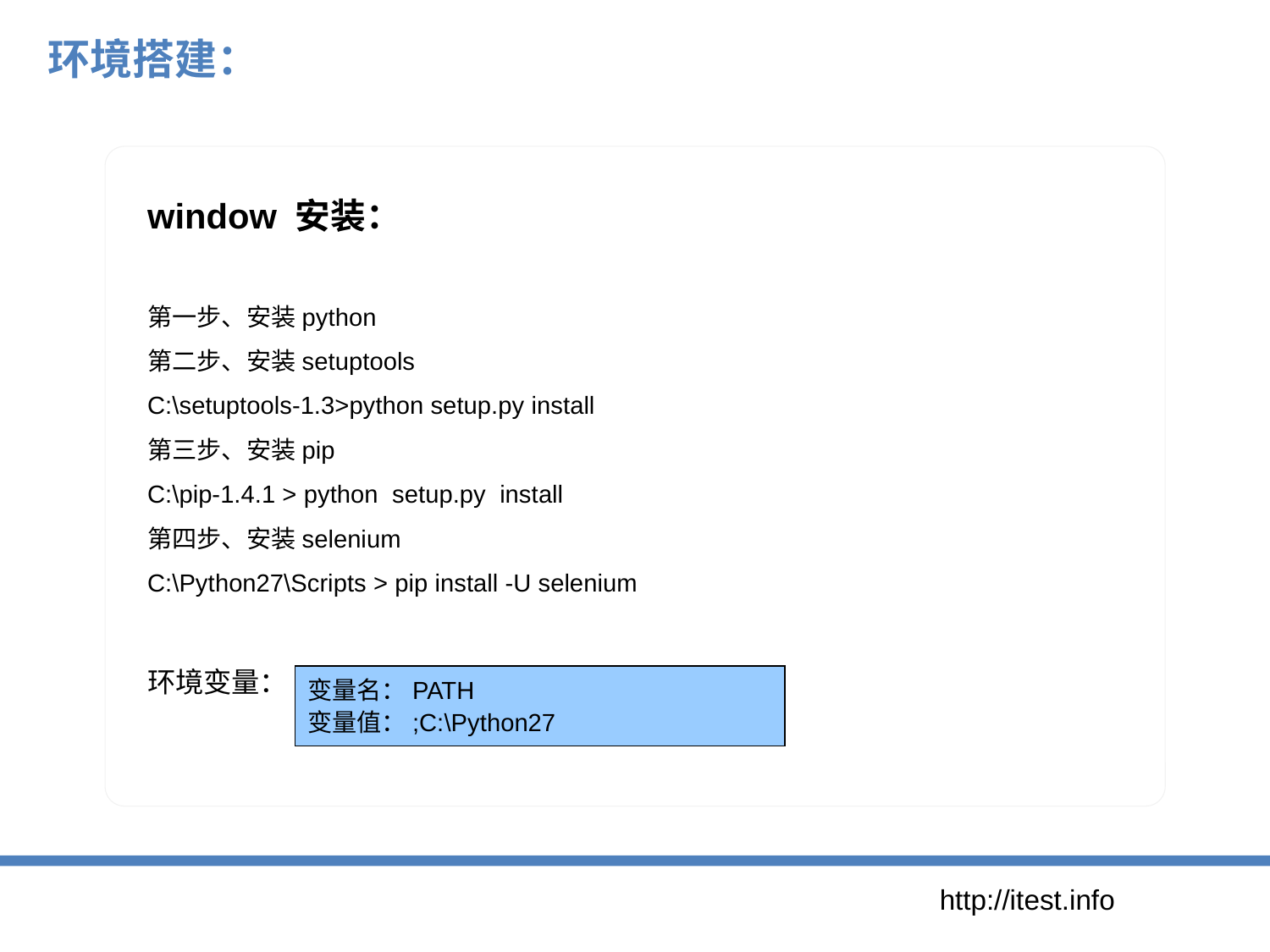

环境搭建：

window 安装：

第一步、安装python
第二步、安装setuptools
C:\setuptools-1.3>python setup.py install
第三步、安装pip
C:\pip-1.4.1 > python  setup.py  install
第四步、安装selenium
C:\Python27\Scripts > pip install -U selenium

环境变量：

变量名：PATH
变量值：;C:\Python27

http://itest.info